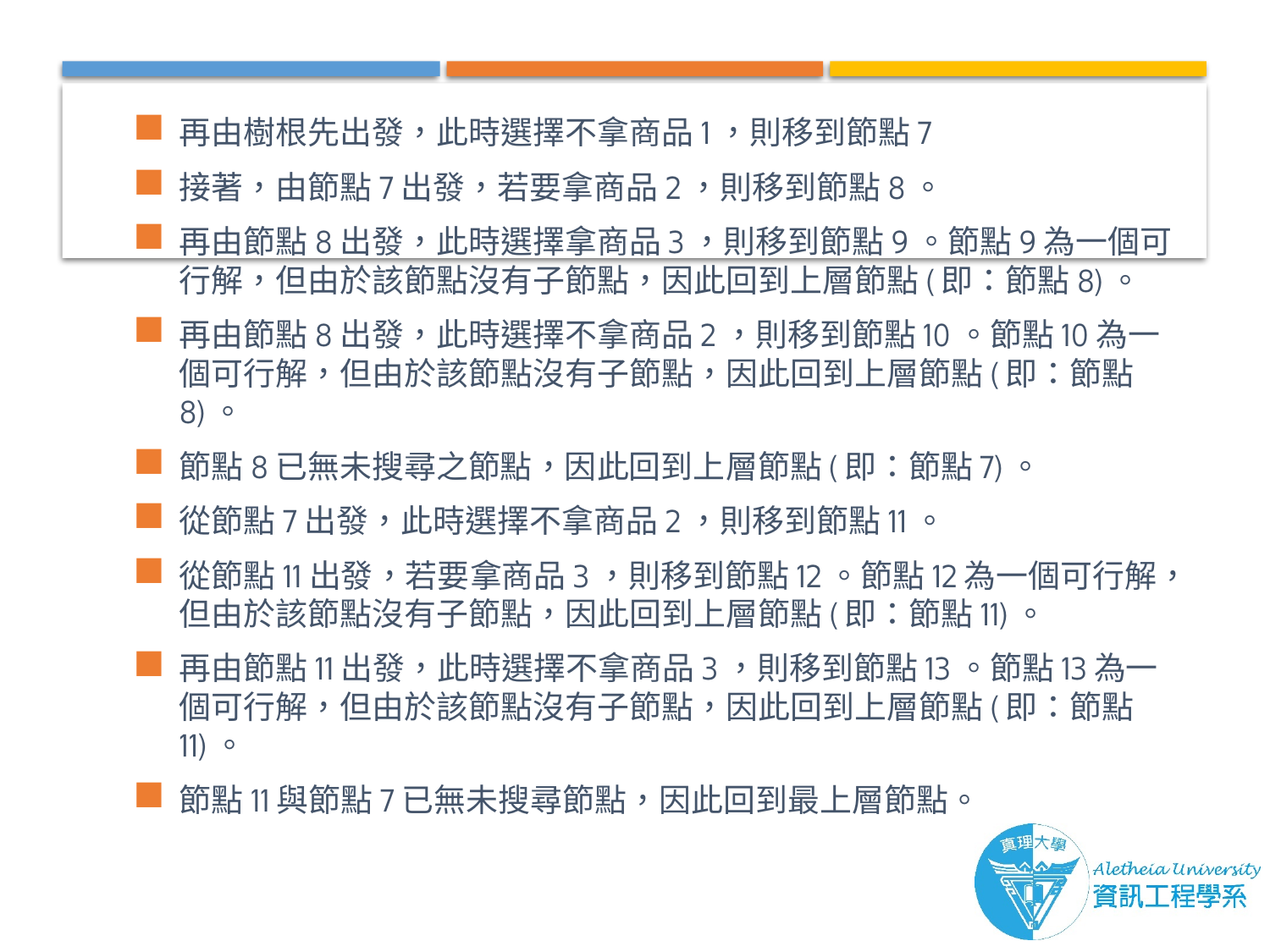

再由樹根先出發，此時選擇不拿商品1，則移到節點7
接著，由節點7出發，若要拿商品2，則移到節點8。
再由節點8出發，此時選擇拿商品3，則移到節點9。節點9為一個可行解，但由於該節點沒有子節點，因此回到上層節點(即：節點8)。
再由節點8出發，此時選擇不拿商品2，則移到節點10。節點10為一個可行解，但由於該節點沒有子節點，因此回到上層節點(即：節點8)。
節點8已無未搜尋之節點，因此回到上層節點(即：節點7)。
從節點7出發，此時選擇不拿商品2，則移到節點11。
從節點11出發，若要拿商品3，則移到節點12。節點12為一個可行解，但由於該節點沒有子節點，因此回到上層節點(即：節點11)。
再由節點11出發，此時選擇不拿商品3，則移到節點13。節點13為一個可行解，但由於該節點沒有子節點，因此回到上層節點(即：節點11)。
節點11與節點7已無未搜尋節點，因此回到最上層節點。